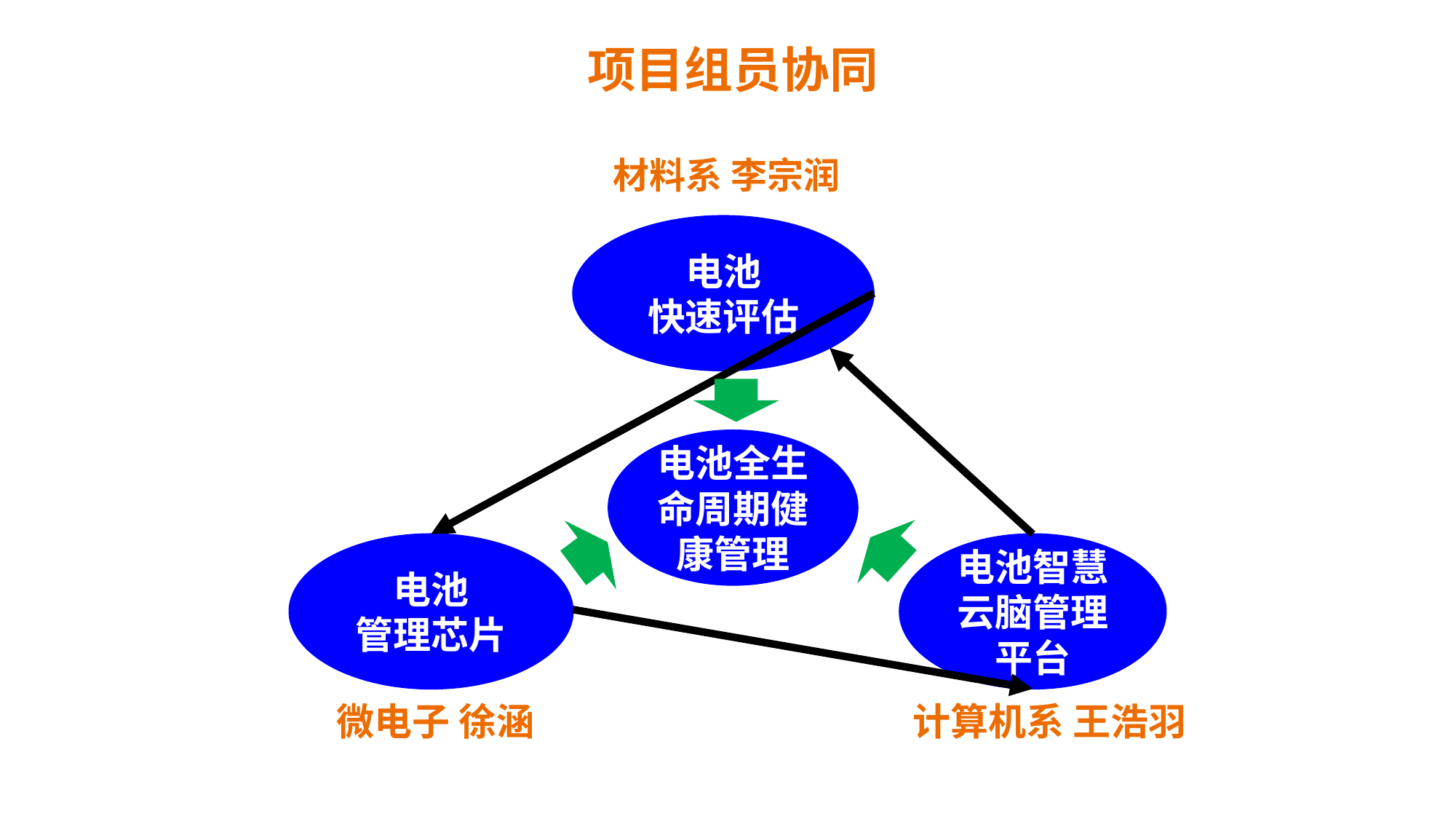

项目组员协同
材料系 李宗润
电池
快速评估

电池全生命周期健康管理

电池
管理芯片
电池智慧云脑管理平台
微电子 徐涵
计算机系 王浩羽